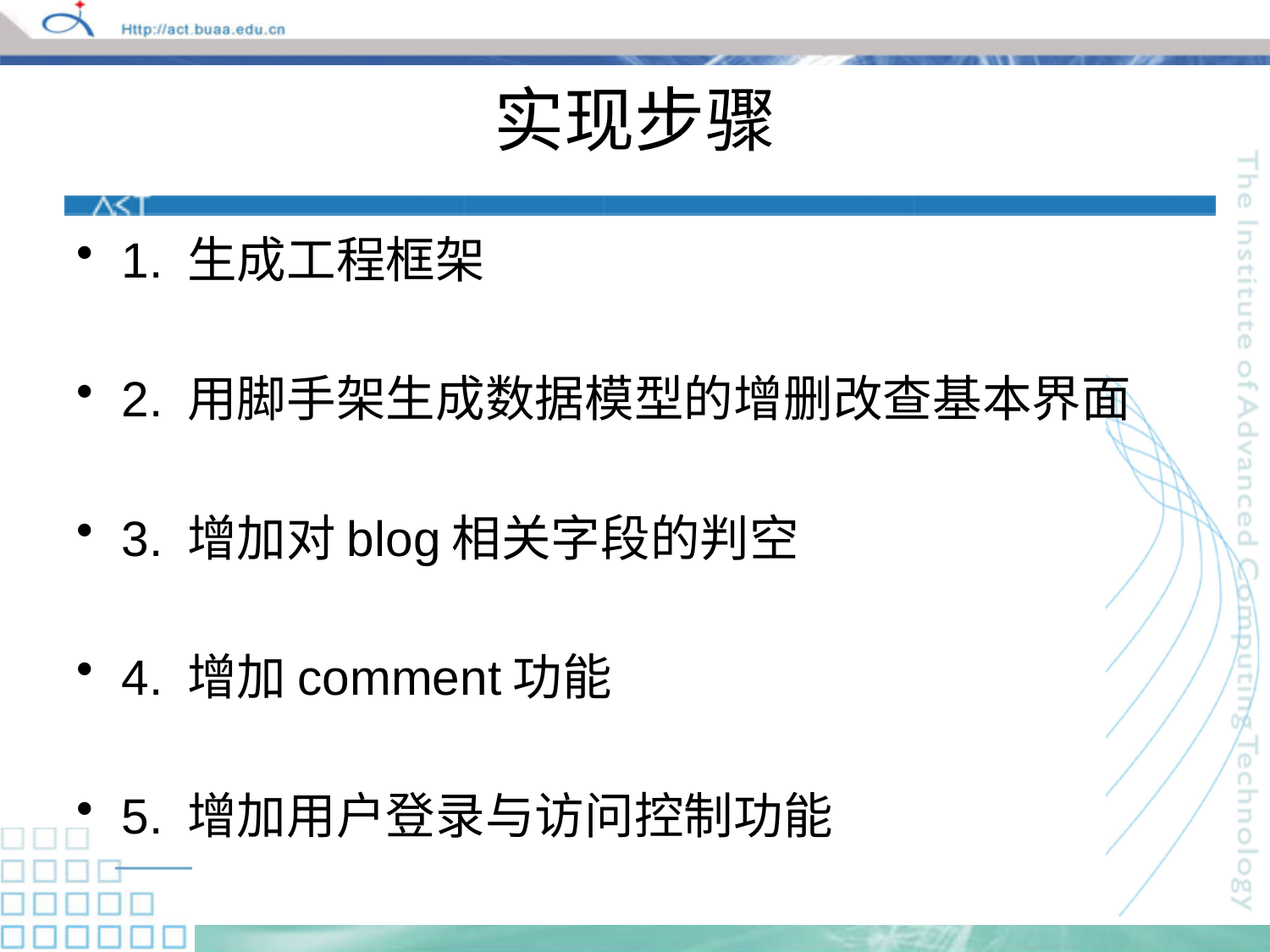

# 实现步骤
1. 生成工程框架

2. 用脚手架生成数据模型的增删改查基本界面

3. 增加对blog相关字段的判空

4. 增加comment功能

5. 增加用户登录与访问控制功能